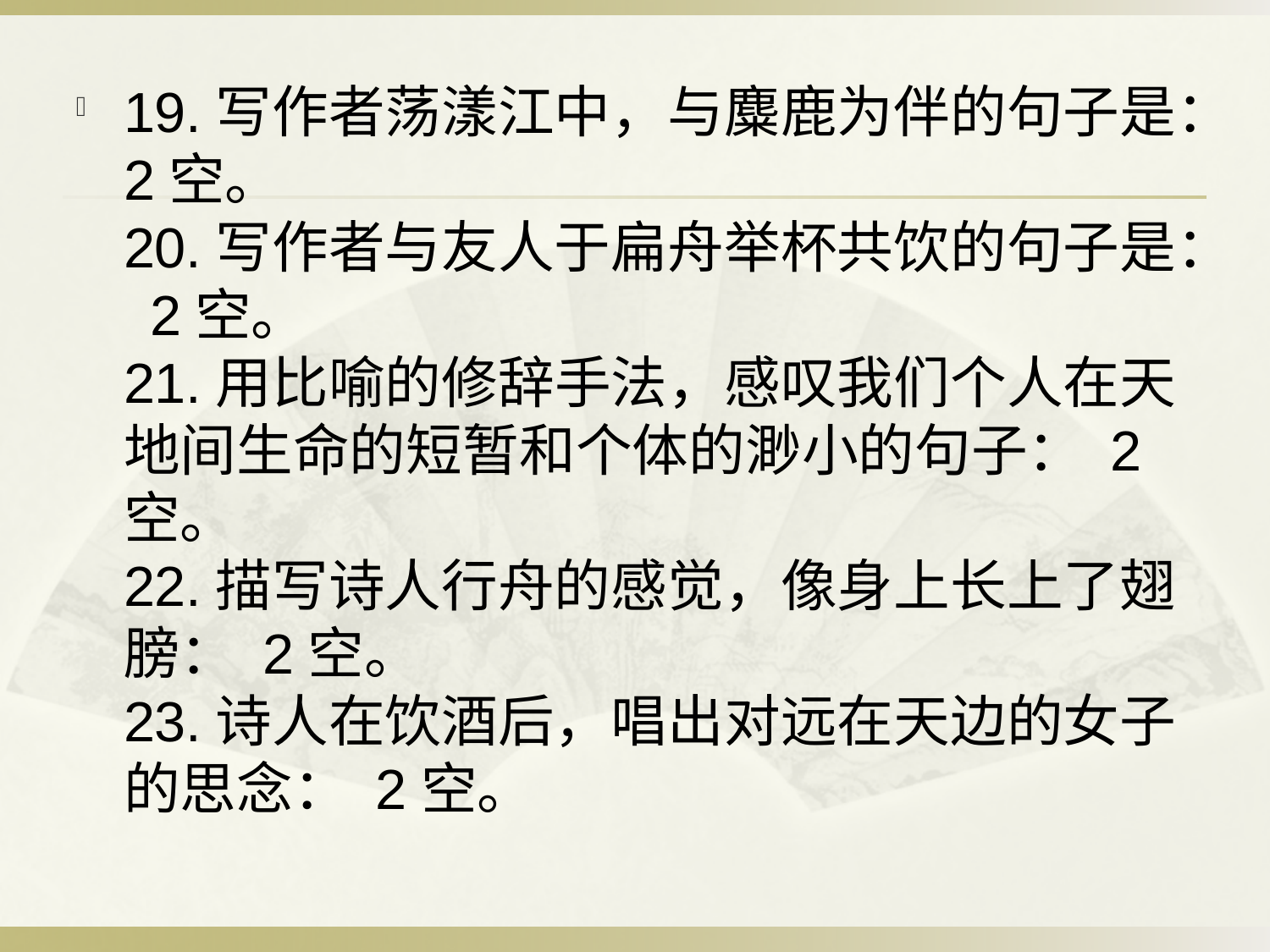

19.写作者荡漾江中，与麋鹿为伴的句子是：2空。
20.写作者与友人于扁舟举杯共饮的句子是： 2空。
21.用比喻的修辞手法，感叹我们个人在天地间生命的短暂和个体的渺小的句子： 2空。
22.描写诗人行舟的感觉，像身上长上了翅膀： 2空。
23.诗人在饮酒后，唱出对远在天边的女子的思念： 2空。